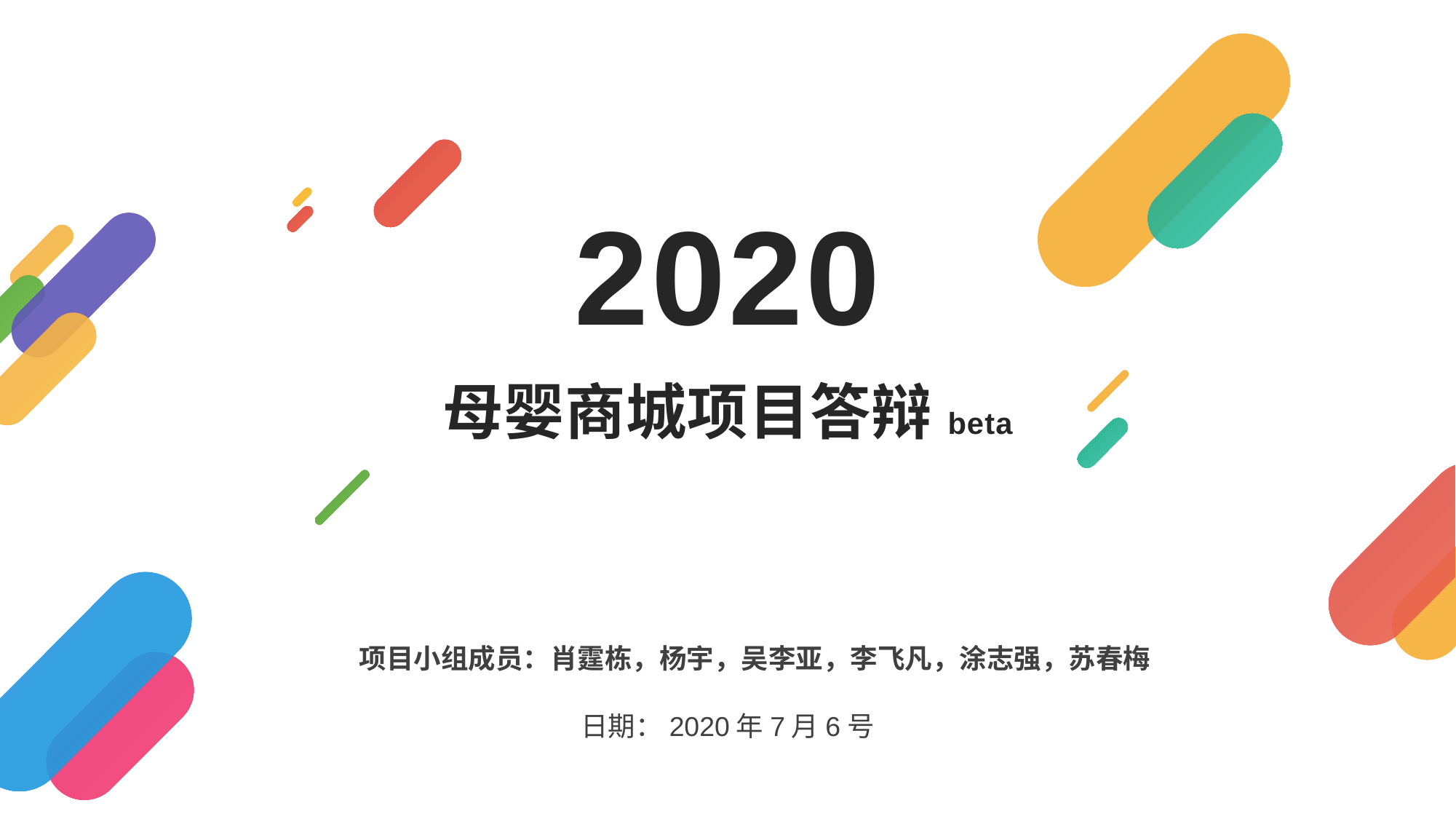

2020

母婴商城项目答辩beta

项目小组成员：肖霆栋，杨宇，吴李亚，李飞凡，涂志强，苏春梅

日期：2020年7月6号